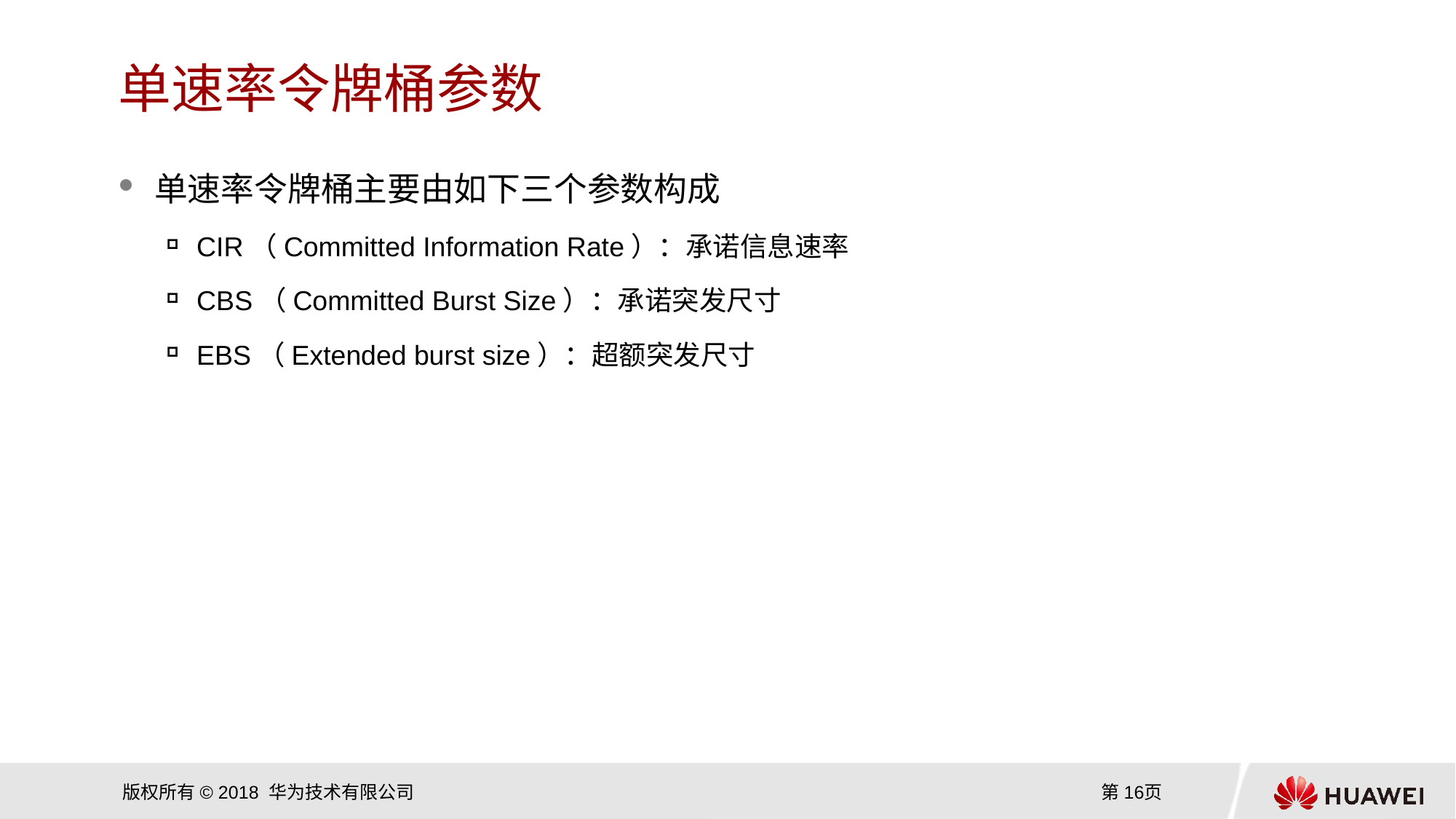

# 单速率令牌桶参数
单速率令牌桶主要由如下三个参数构成
CIR（Committed Information Rate）：承诺信息速率
CBS（Committed Burst Size）：承诺突发尺寸
EBS（Extended burst size）：超额突发尺寸